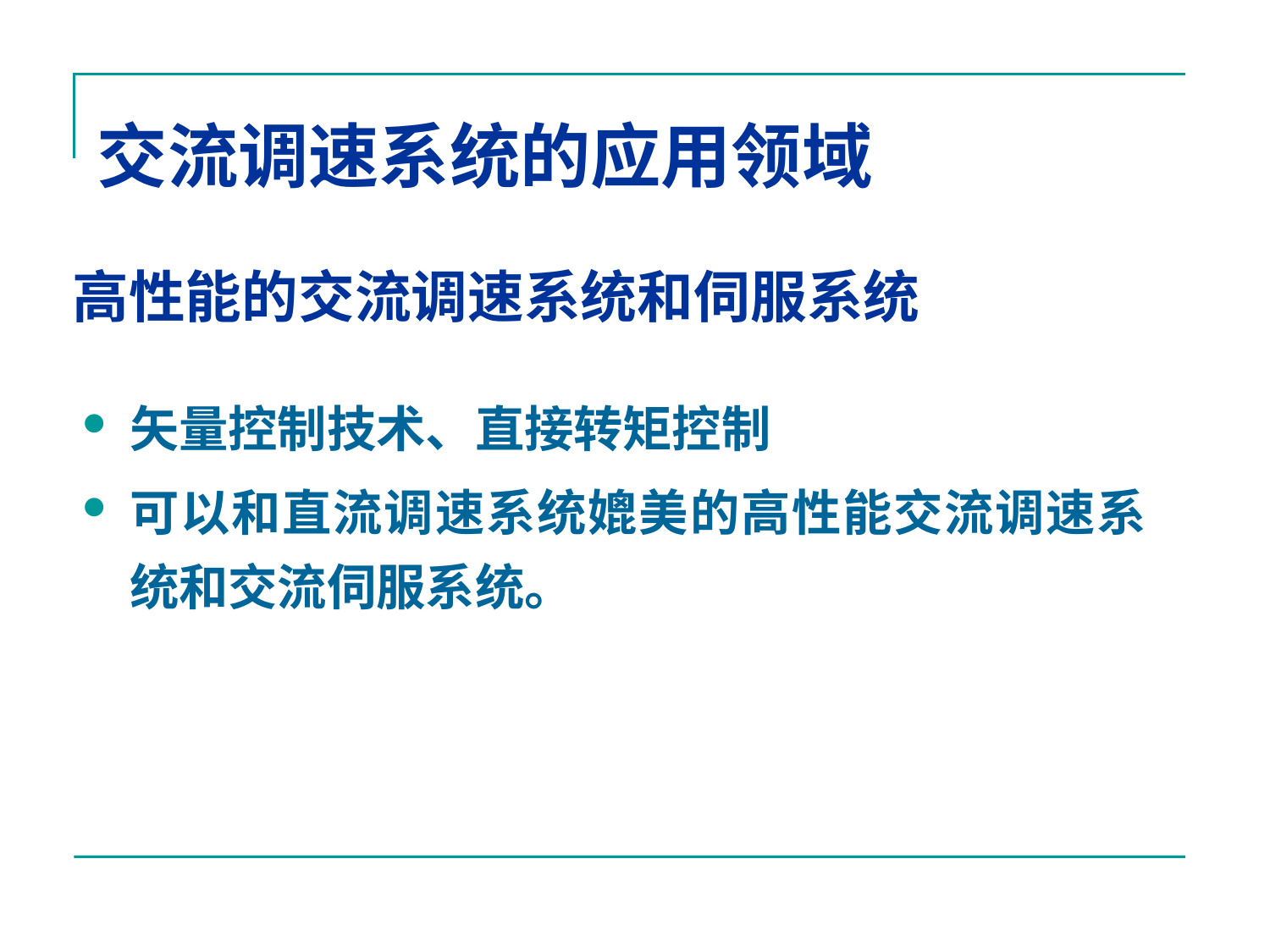

交流调速系统的应用领域
# 高性能的交流调速系统和伺服系统
矢量控制技术、直接转矩控制
可以和直流调速系统媲美的高性能交流调速系统和交流伺服系统。